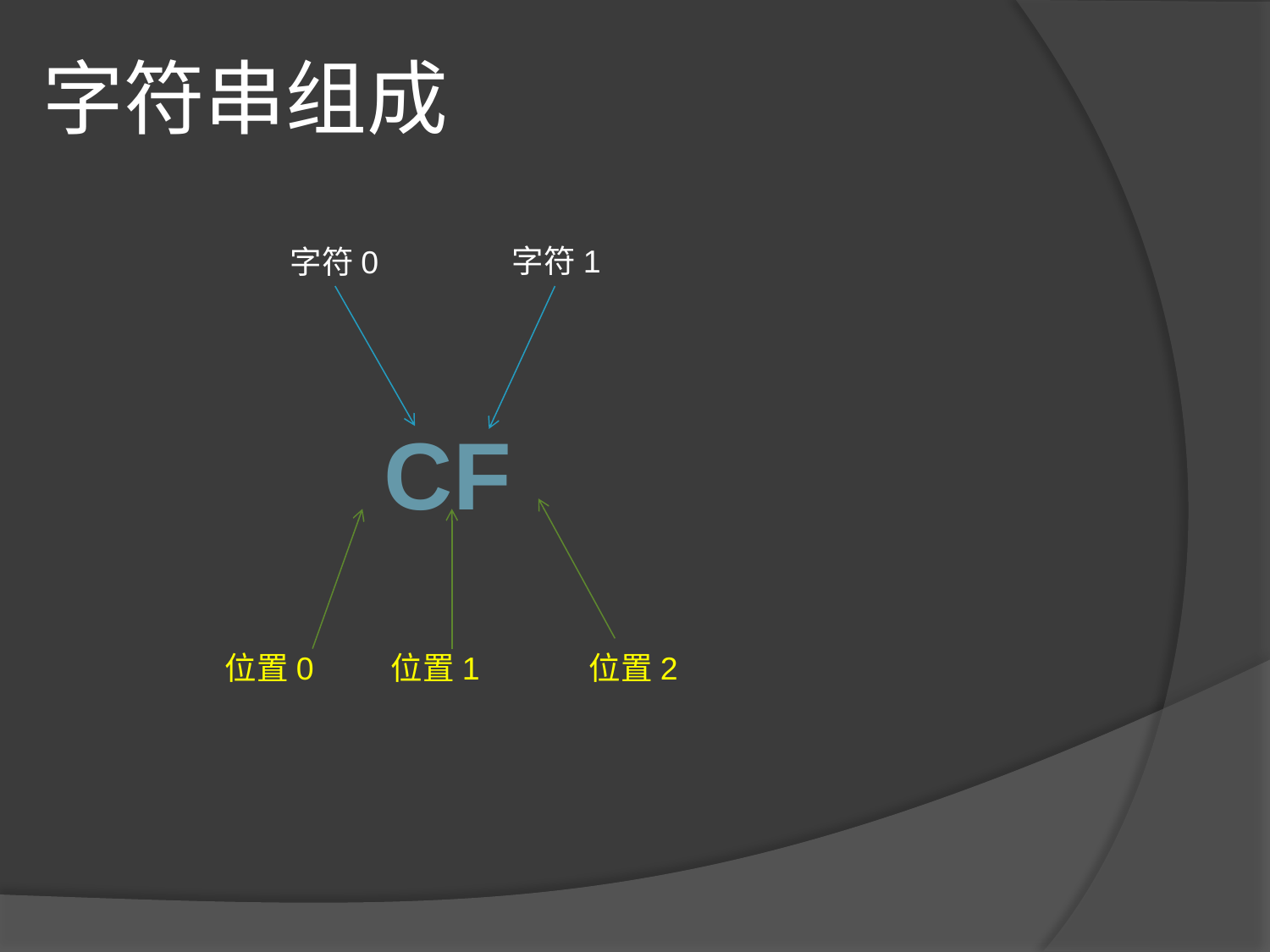

# 字符串组成
字符1
字符0
cf
位置0
位置1
位置2